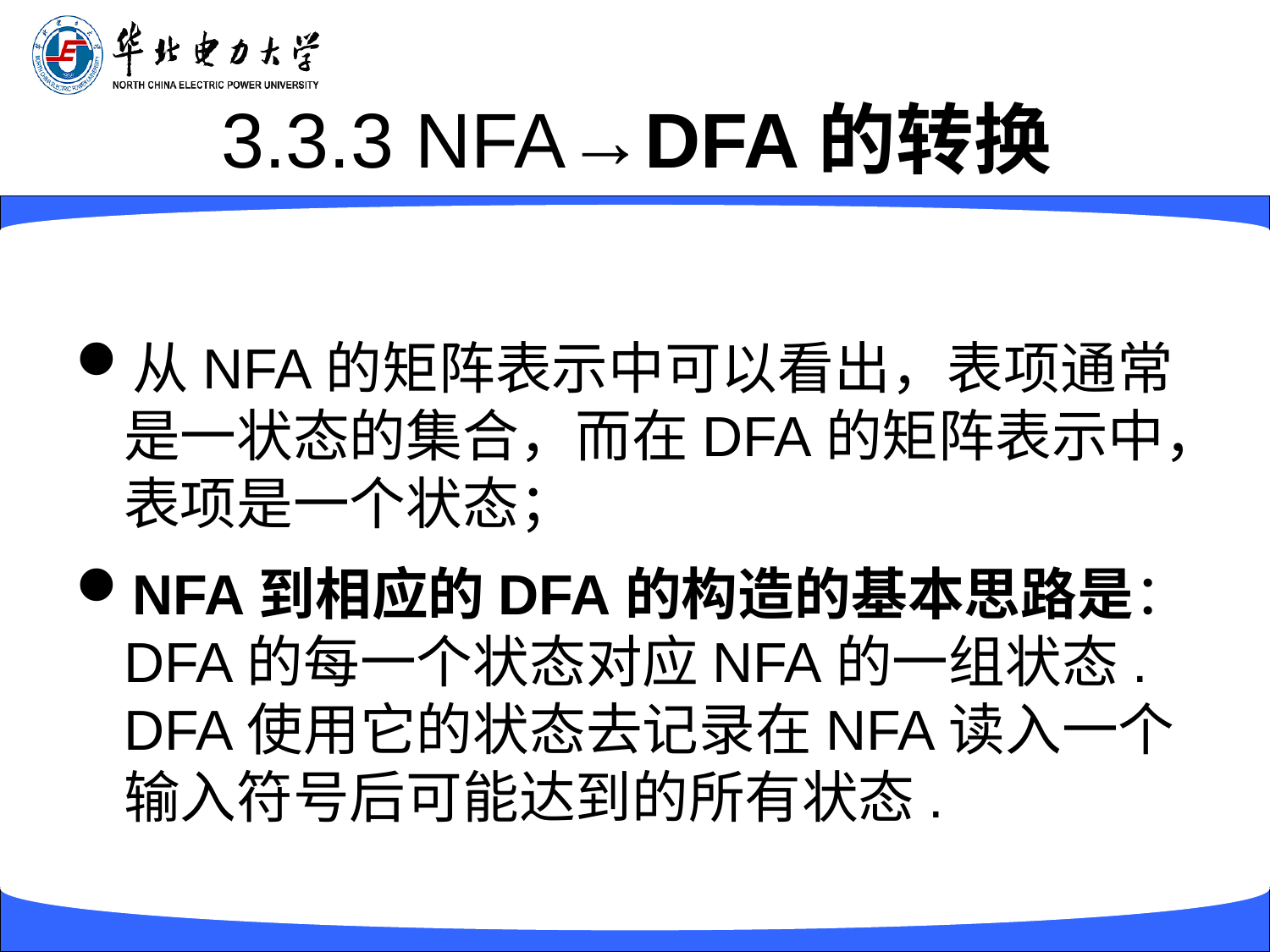

# 3.3.3 NFA→DFA的转换
从NFA的矩阵表示中可以看出，表项通常是一状态的集合，而在DFA的矩阵表示中，表项是一个状态；
NFA到相应的DFA的构造的基本思路是： DFA的每一个状态对应NFA的一组状态.   DFA使用它的状态去记录在NFA读入一个输入符号后可能达到的所有状态.